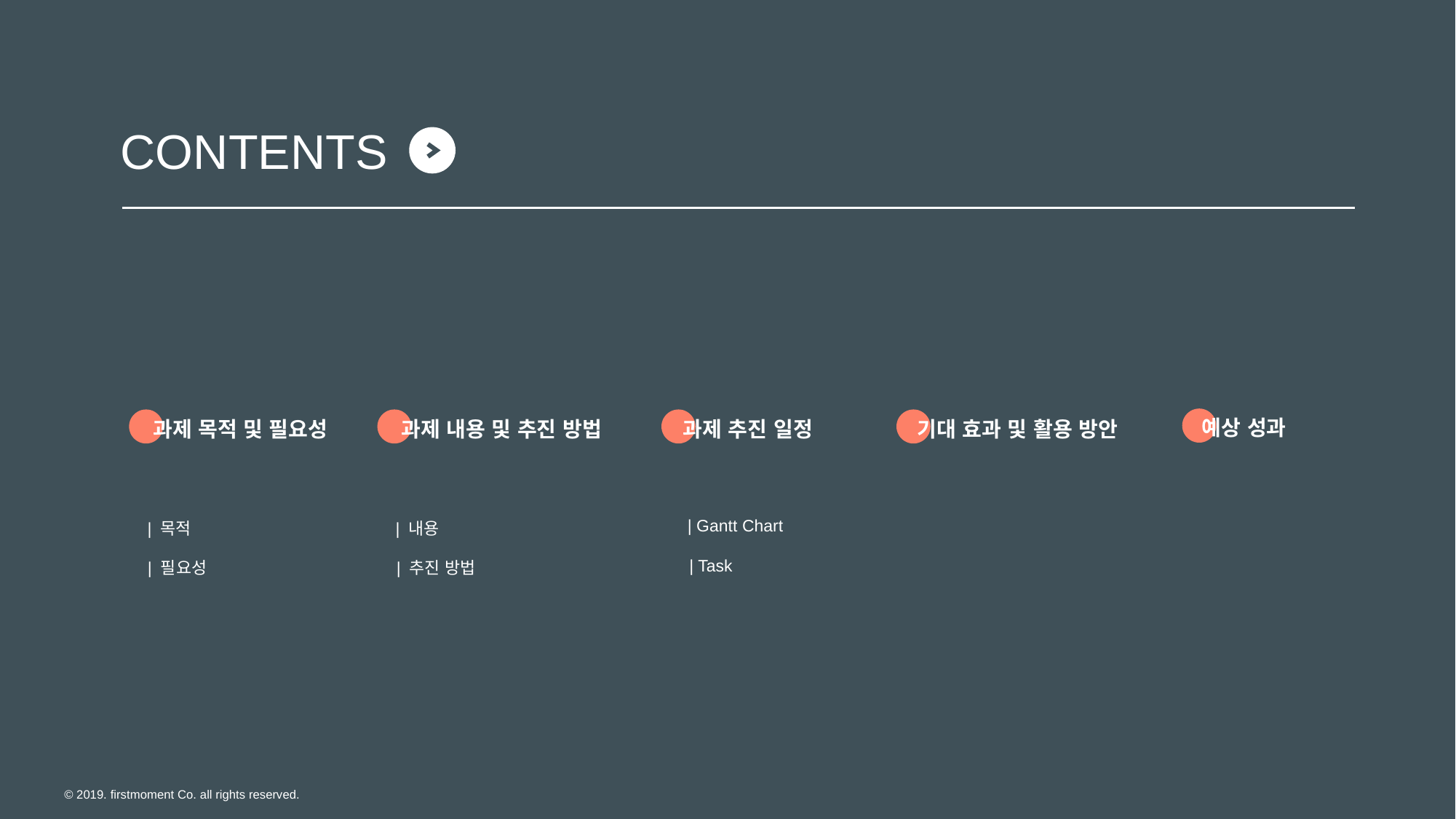

CONTENTS

예상 성과
과제 목적 및 필요성
과제 내용 및 추진 방법
과제 추진 일정
기대 효과 및 활용 방안
| Gantt Chart
| Task
| 목적
| 내용
| 추진 방법
| 필요성
© 2019. firstmoment Co. all rights reserved.